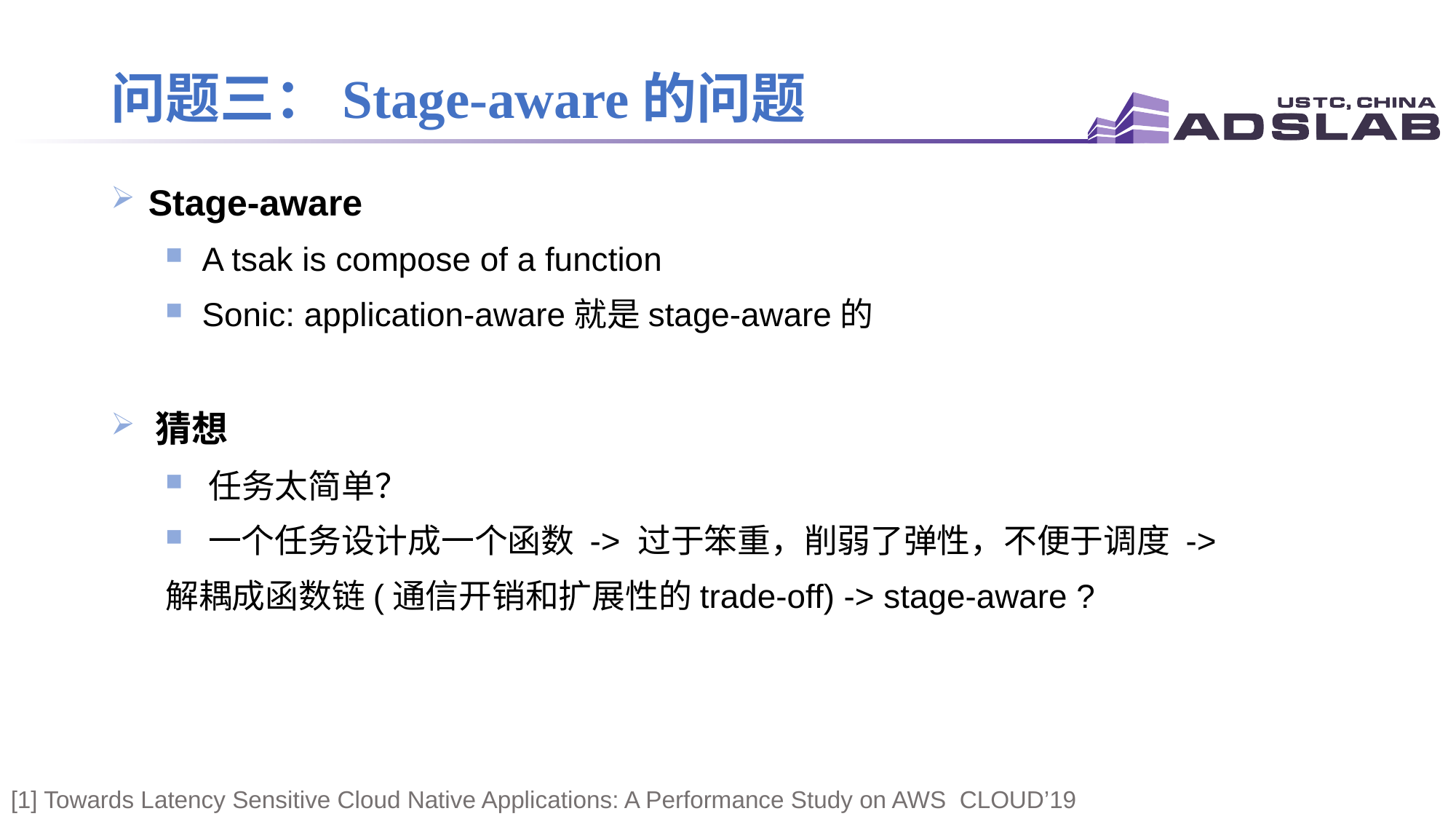

# 问题三：Stage-aware的问题
 Stage-aware
 A tsak is compose of a function
 Sonic: application-aware就是stage-aware的

 猜想
 任务太简单？
 一个任务设计成一个函数 -> 过于笨重，削弱了弹性，不便于调度 ->
解耦成函数链(通信开销和扩展性的trade-off) -> stage-aware ?
[1] Towards Latency Sensitive Cloud Native Applications: A Performance Study on AWS  CLOUD’19